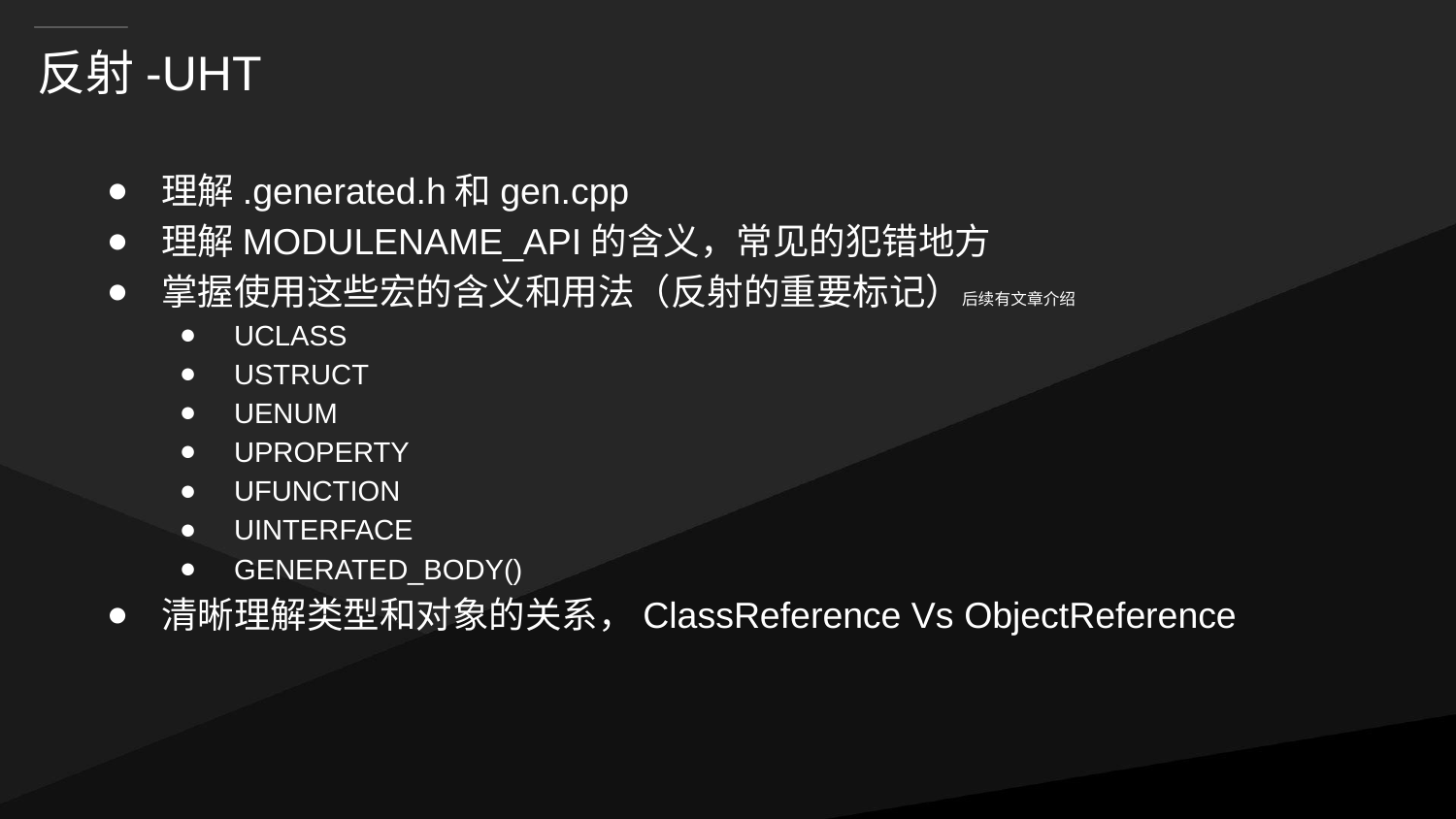

# 反射-UHT

理解.generated.h和gen.cpp
理解MODULENAME_API的含义，常见的犯错地方
掌握使用这些宏的含义和用法（反射的重要标记）后续有文章介绍
UCLASS
USTRUCT
UENUM
UPROPERTY
UFUNCTION
UINTERFACE
GENERATED_BODY()
清晰理解类型和对象的关系，ClassReference Vs ObjectReference